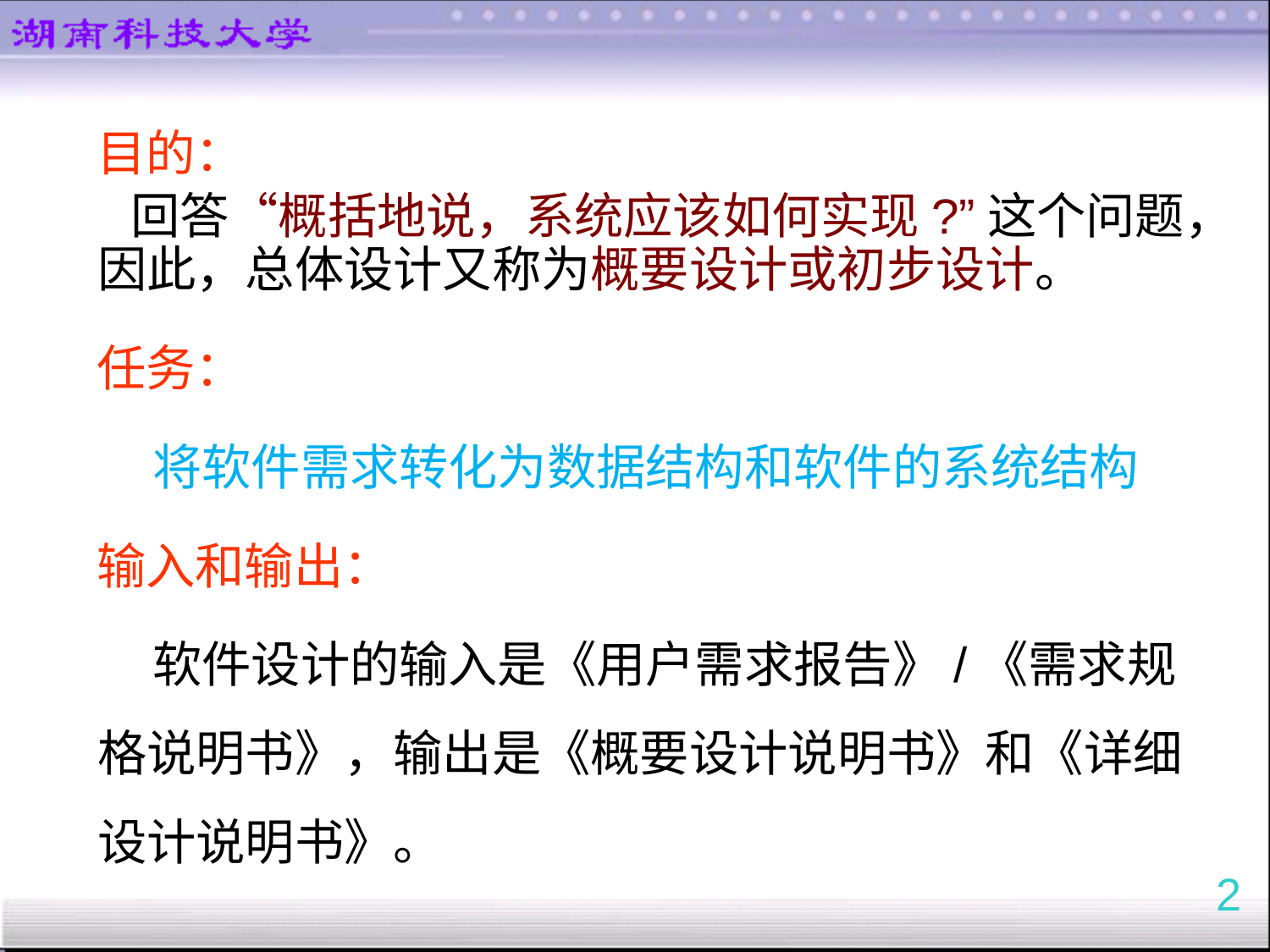

目的：
  回答“概括地说，系统应该如何实现?”这个问题，因此，总体设计又称为概要设计或初步设计。
任务：
    将软件需求转化为数据结构和软件的系统结构
输入和输出：
    软件设计的输入是《用户需求报告》/《需求规格说明书》，输出是《概要设计说明书》和《详细设计说明书》。
2